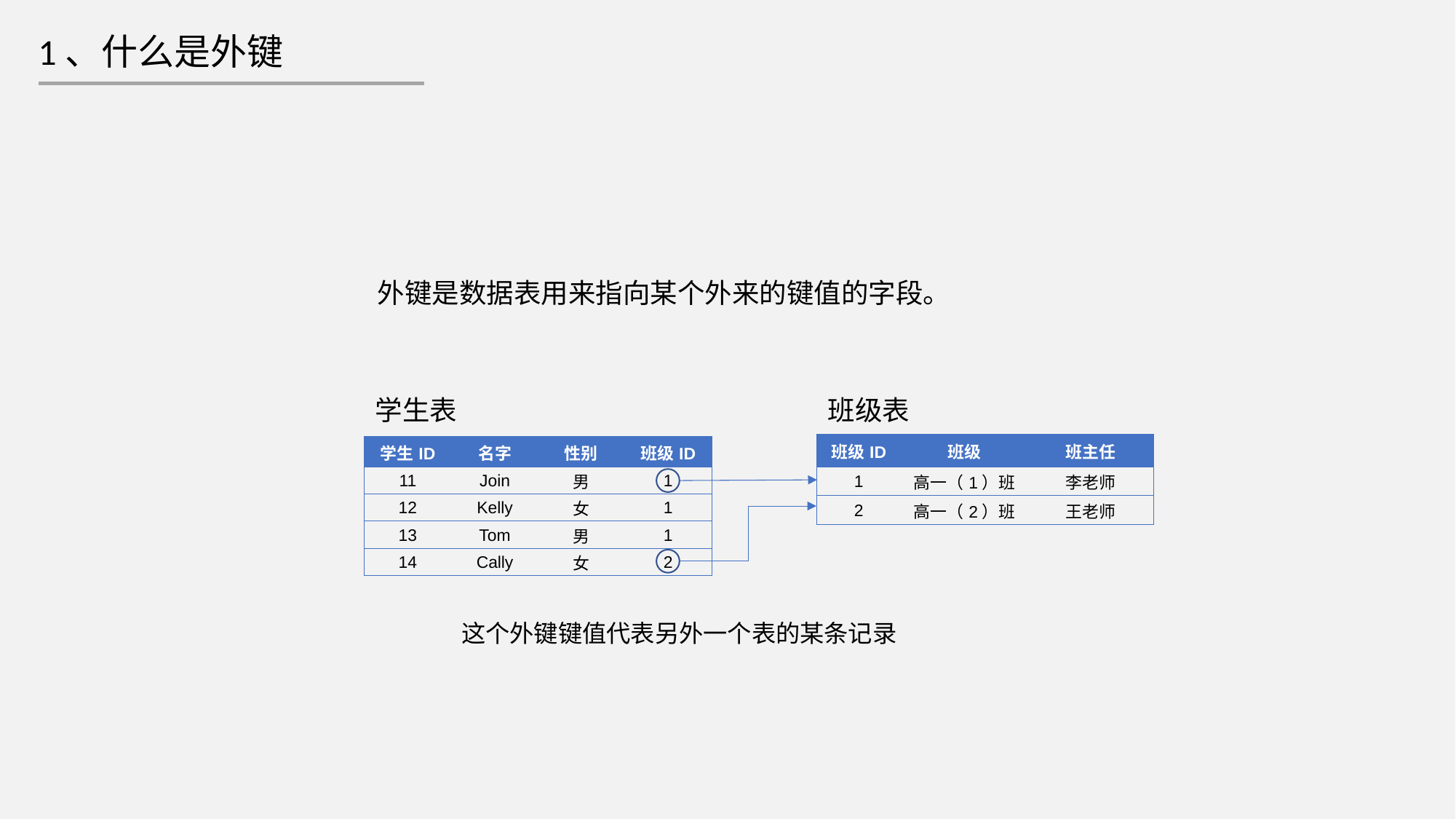

1、什么是外键
外键是数据表用来指向某个外来的键值的字段。
学生表
班级表
| 班级ID | 班级 | 班主任 |
| --- | --- | --- |
| 1 | 高一（1）班 | 李老师 |
| 2 | 高一（2）班 | 王老师 |
| 学生ID | 名字 | 性别 | 班级ID |
| --- | --- | --- | --- |
| 11 | Join | 男 | 1 |
| 12 | Kelly | 女 | 1 |
| 13 | Tom | 男 | 1 |
| 14 | Cally | 女 | 2 |

这个外键键值代表另外一个表的某条记录